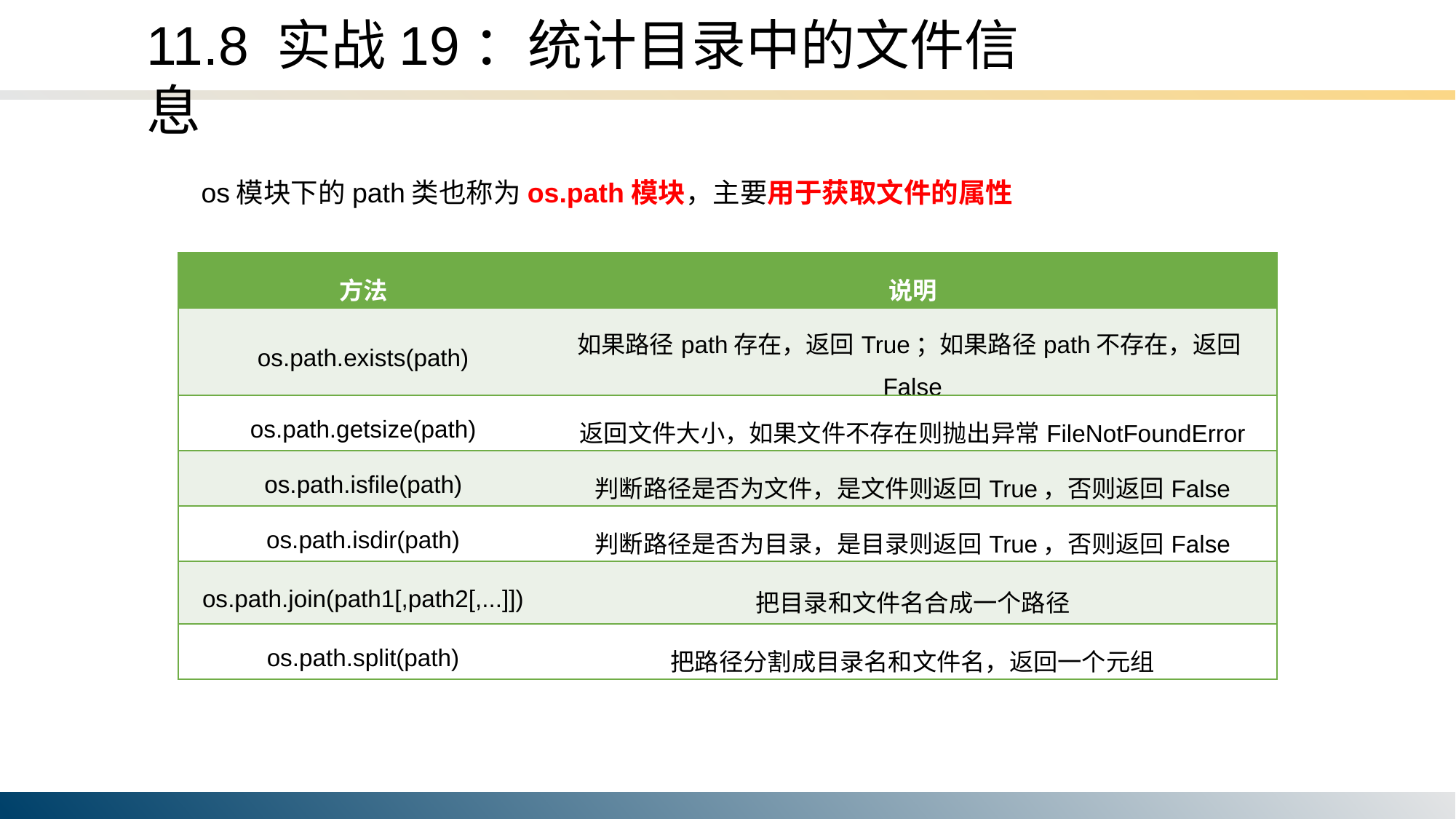

11.8 实战19：统计目录中的文件信息
os模块下的path类也称为os.path模块，主要用于获取文件的属性
| 方法 | 说明 |
| --- | --- |
| os.path.exists(path) | 如果路径path存在，返回True；如果路径path不存在，返回False |
| os.path.getsize(path) | 返回文件大小，如果文件不存在则抛出异常FileNotFoundError |
| os.path.isfile(path) | 判断路径是否为文件，是文件则返回True，否则返回False |
| os.path.isdir(path) | 判断路径是否为目录，是目录则返回True，否则返回False |
| os.path.join(path1[,path2[,...]]) | 把目录和文件名合成一个路径 |
| os.path.split(path) | 把路径分割成目录名和文件名，返回一个元组 |